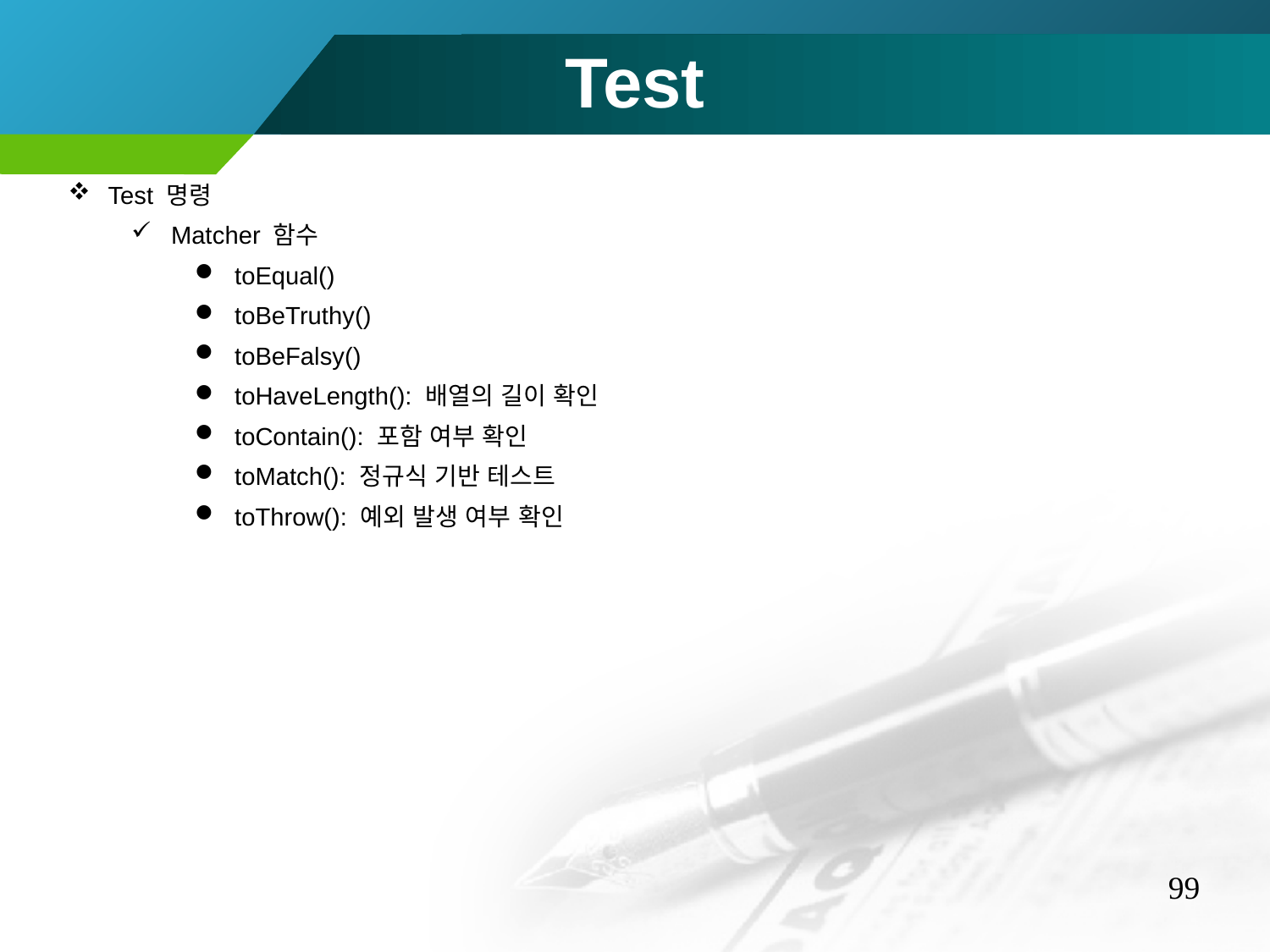

Test
Test 명령
Matcher 함수
toEqual()
toBeTruthy()
toBeFalsy()
toHaveLength(): 배열의 길이 확인
toContain(): 포함 여부 확인
toMatch(): 정규식 기반 테스트
toThrow(): 예외 발생 여부 확인

99